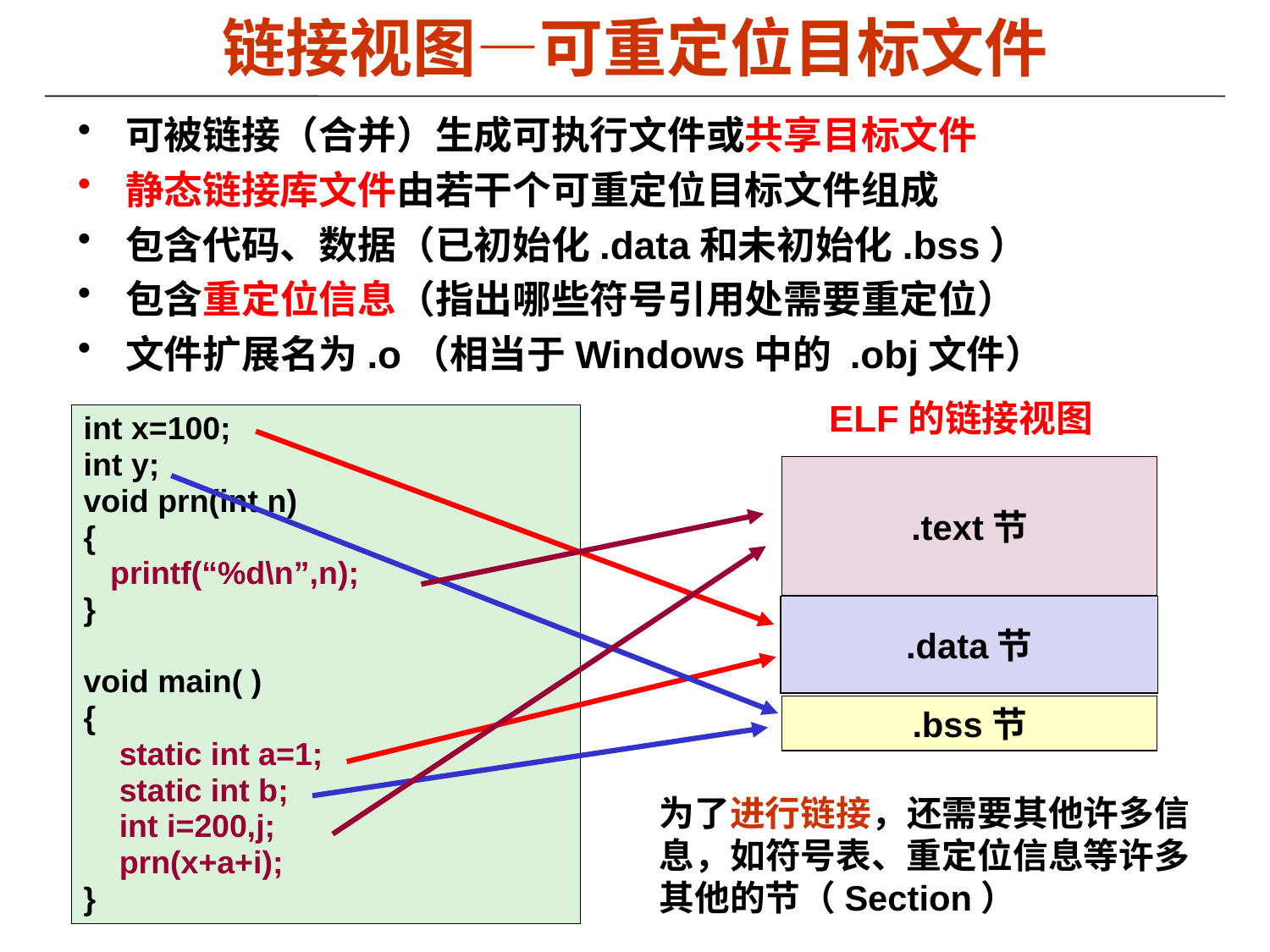

# 链接视图—可重定位目标文件
可被链接（合并）生成可执行文件或共享目标文件
静态链接库文件由若干个可重定位目标文件组成
包含代码、数据（已初始化.data和未初始化.bss）
包含重定位信息（指出哪些符号引用处需要重定位）
文件扩展名为.o（相当于Windows中的 .obj文件）
ELF的链接视图
int x=100;
int y;
void prn(int n)
{
   printf(“%d\n”,n);
}

void main( )
{
    static int a=1;
    static int b;
    int i=200,j;
    prn(x+a+i);
}

.text节

.data节

.bss节

为了进行链接，还需要其他许多信息，如符号表、重定位信息等许多其他的节（Section）